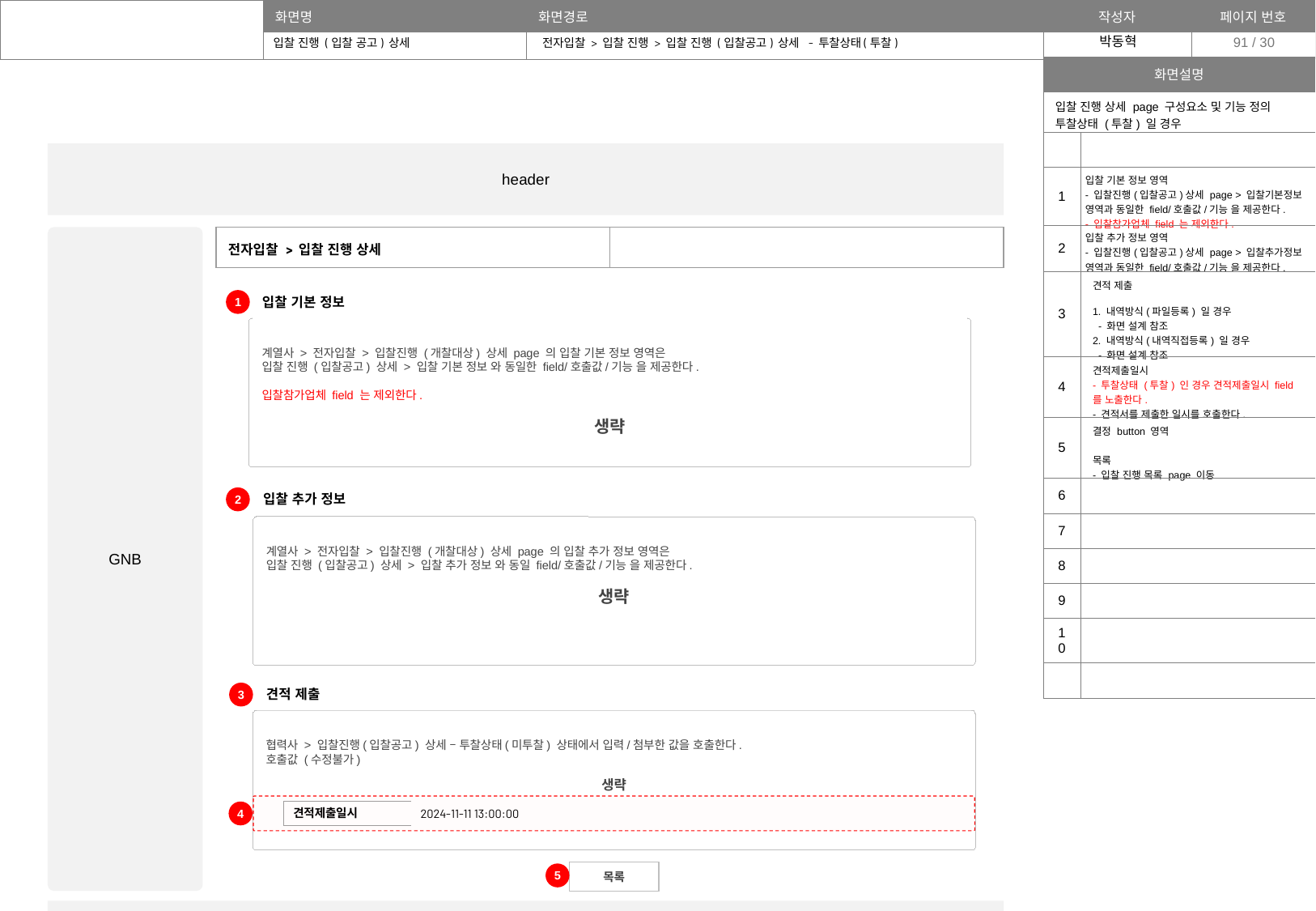

91
입찰 진행 (입찰 공고) 상세
전자입찰 > 입찰 진행 > 입찰 진행 (입찰공고) 상세  - 투찰상태(투찰)
| 화면설명 |  |
| --- | --- |
| 입찰 진행 상세 page 구성요소 및 기능 정의 투찰상태 (투찰) 일 경우 |  |
|  |  |
| 1 | 입찰 기본 정보 영역 - 입찰진행(입찰공고)상세 page > 입찰기본정보 영역과 동일한 field/호출값/기능 을 제공한다. - 입찰참가업체 field 는 제외한다. |
| 2 | 입찰 추가 정보 영역 - 입찰진행(입찰공고)상세 page > 입찰추가정보 영역과 동일한 field/호출값/기능 을 제공한다. |
| 3 | 견적 제출 1. 내역방식(파일등록) 일 경우 - 화면 설계 참조 2. 내역방식(내역직접등록) 일 경우 - 화면 설계 참조 |
| 4 | 견적제출일시 - 투찰상태 (투찰) 인 경우 견적제출일시 field 를 노출한다. - 견적서를 제출한 일시를 호출한다. |
| 5 | 결정 button 영역 목록 - 입찰 진행 목록 page 이동 |
| 6 |  |
| 7 |  |
| 8 |  |
| 9 |  |
| 10 |  |
|  |  |
header
GNB
| 전자입찰 > 입찰 진행 상세 |  |
| --- | --- |
입찰 기본 정보
1

계열사 > 전자입찰 > 입찰진행 (개찰대상) 상세 page 의 입찰 기본 정보 영역은
입찰 진행 (입찰공고) 상세 > 입찰 기본 정보 와 동일한 field/호출값/기능 을 제공한다.

입찰참가업체 field 는 제외한다.

생략
입찰 추가 정보
2

계열사 > 전자입찰 > 입찰진행 (개찰대상) 상세 page 의 입찰 추가 정보 영역은
입찰 진행 (입찰공고) 상세 > 입찰 추가 정보 와 동일 field/호출값/기능 을 제공한다.

생략
견적 제출
3

협력사 > 입찰진행(입찰공고) 상세 – 투찰상태(미투찰) 상태에서 입력/첨부한 값을 호출한다.
호출값 (수정불가)

생략

4
| 견적제출일시 | 2024-11-11 13:00:00 |  |  |
| --- | --- | --- | --- |
목록
5
footer